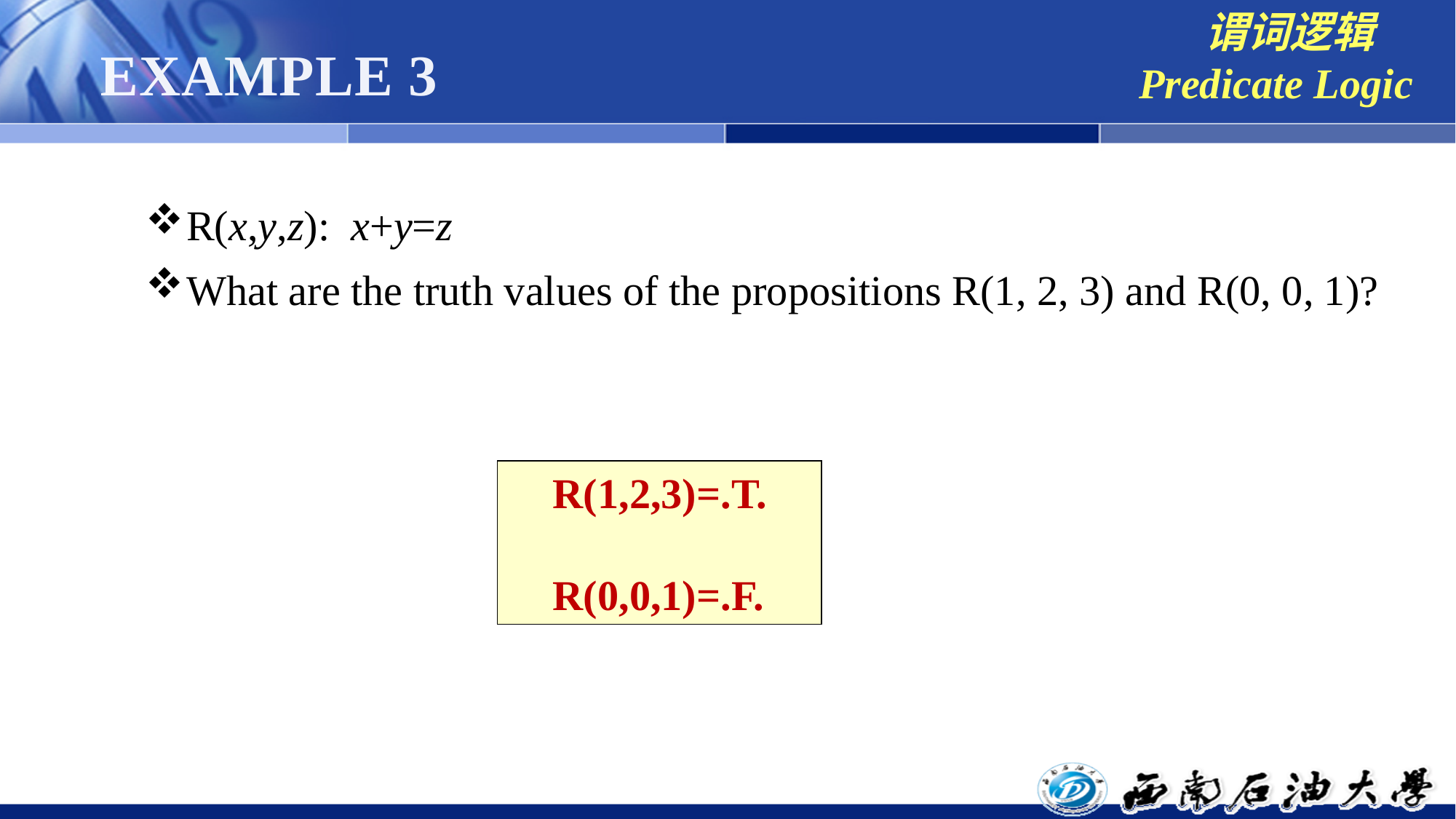

谓词逻辑
Predicate Logic
# EXAMPLE 3
R(x,y,z):  x+y=z
What are the truth values of the propositions R(1, 2, 3) and R(0, 0, 1)?
R(1,2,3)=.T.

R(0,0,1)=.F.